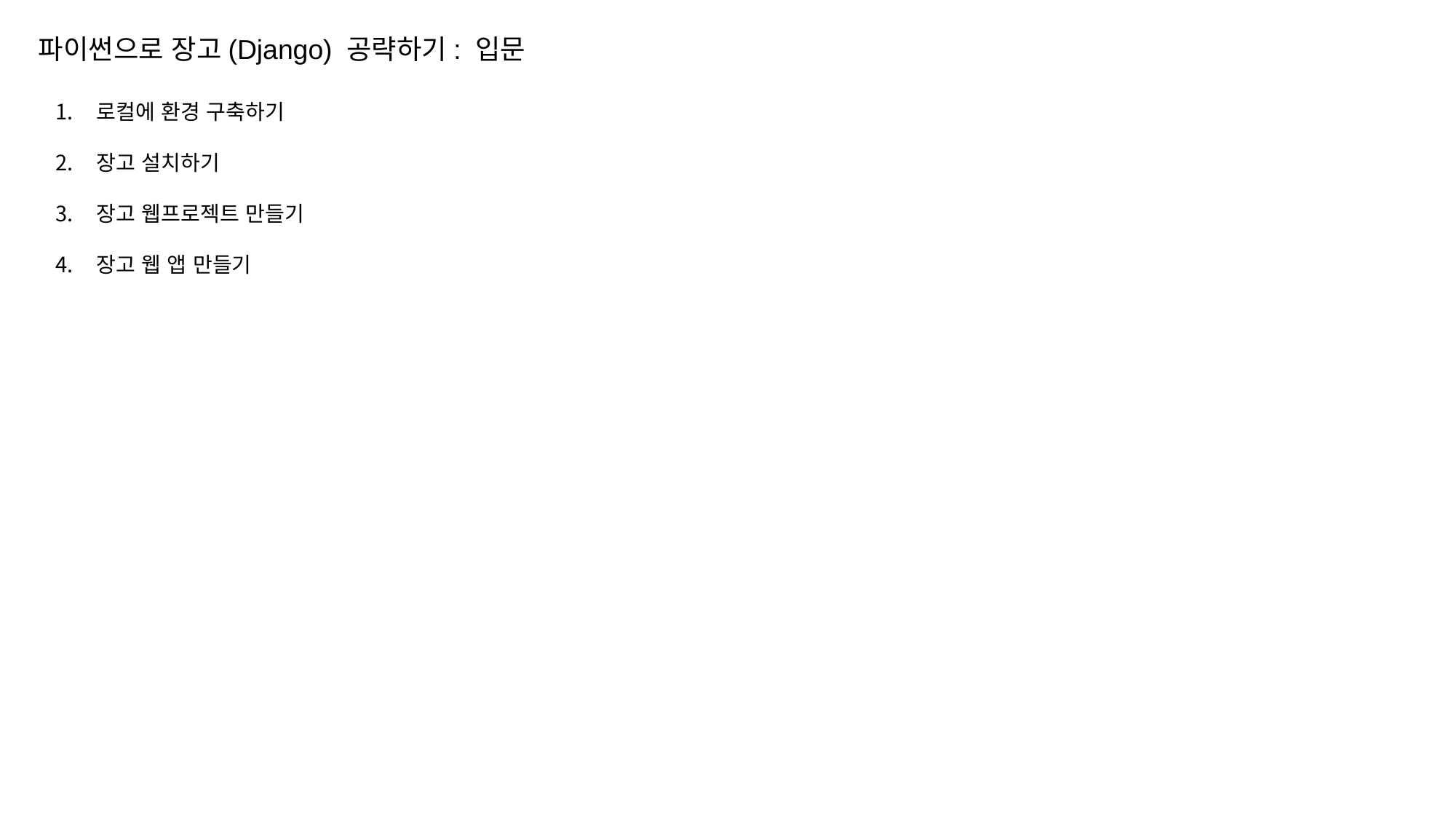

파이썬으로 장고(Django) 공략하기: 입문
로컬에 환경 구축하기

장고 설치하기

장고 웹프로젝트 만들기

장고 웹 앱 만들기